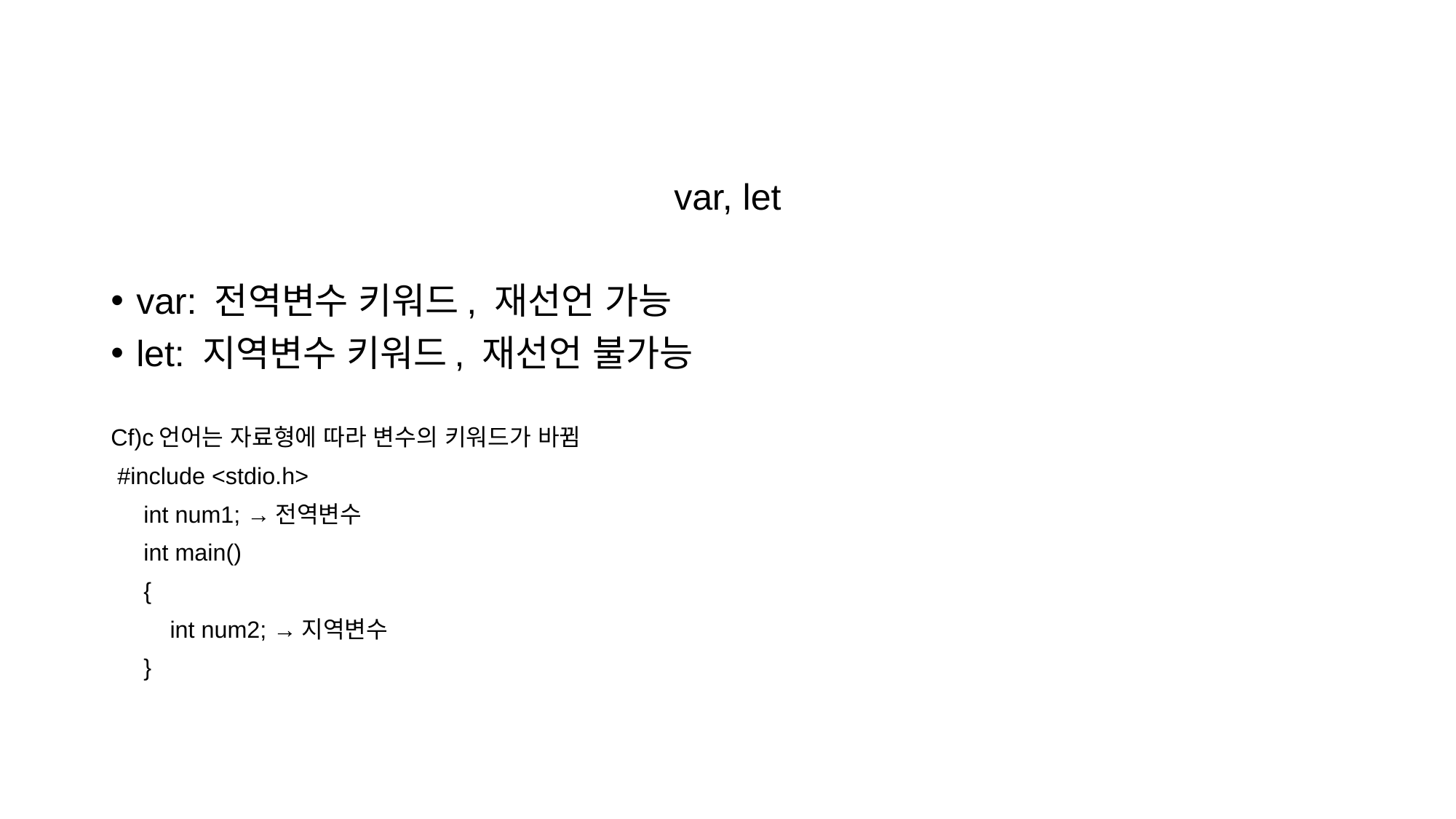

var, let

var: 전역변수 키워드, 재선언 가능
let: 지역변수 키워드, 재선언 불가능

Cf)c언어는 자료형에 따라 변수의 키워드가 바뀜
 #include <stdio.h>
     int num1; →전역변수
     int main()
     {
         int num2; →지역변수
     }